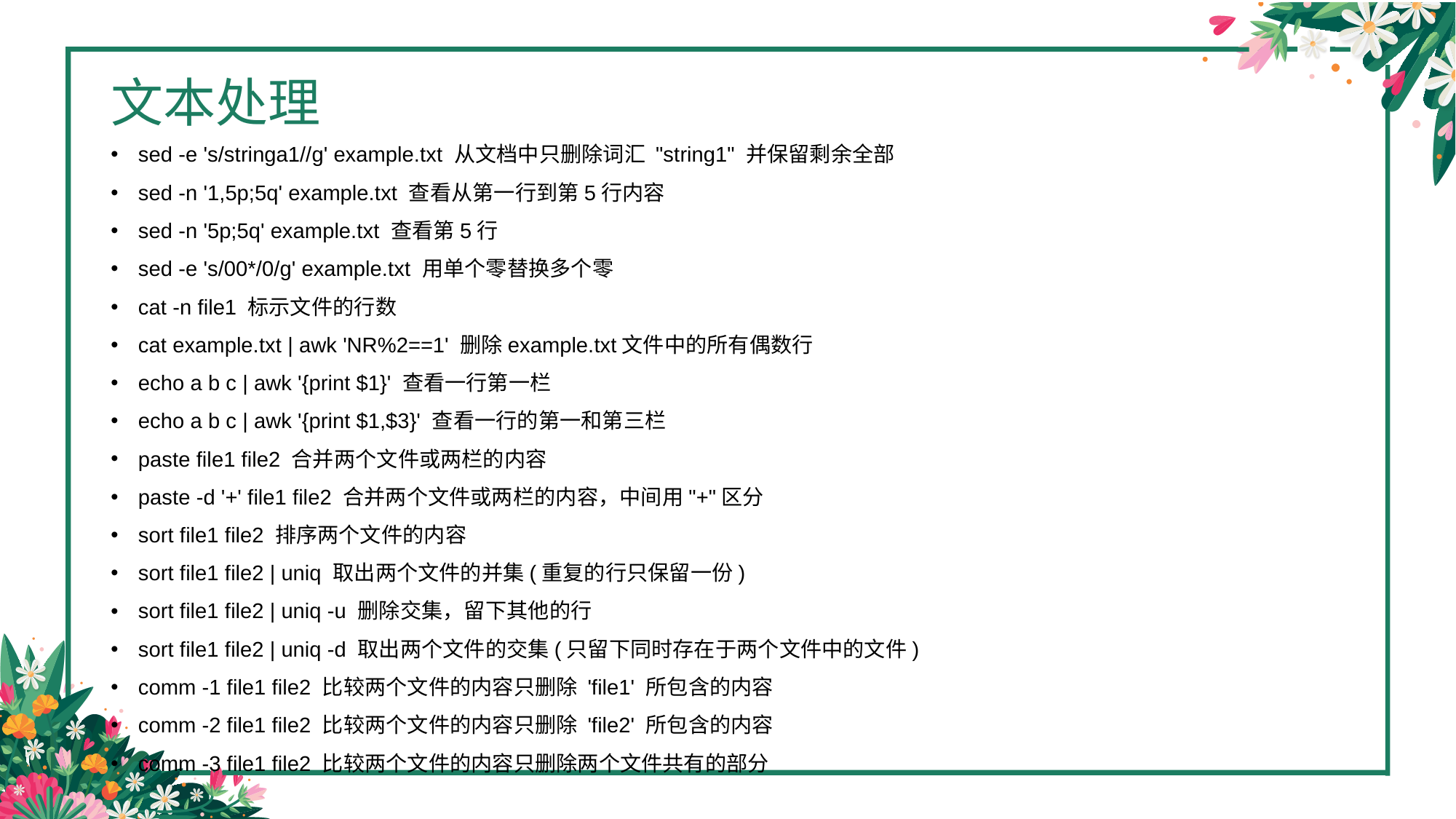

# 文本处理
sed -e 's/stringa1//g' example.txt 从文档中只删除词汇 "string1" 并保留剩余全部
sed -n '1,5p;5q' example.txt 查看从第一行到第5行内容
sed -n '5p;5q' example.txt 查看第5行
sed -e 's/00*/0/g' example.txt 用单个零替换多个零
cat -n file1 标示文件的行数
cat example.txt | awk 'NR%2==1' 删除example.txt文件中的所有偶数行
echo a b c | awk '{print $1}' 查看一行第一栏
echo a b c | awk '{print $1,$3}' 查看一行的第一和第三栏
paste file1 file2 合并两个文件或两栏的内容
paste -d '+' file1 file2 合并两个文件或两栏的内容，中间用"+"区分
sort file1 file2 排序两个文件的内容
sort file1 file2 | uniq 取出两个文件的并集(重复的行只保留一份)
sort file1 file2 | uniq -u 删除交集，留下其他的行
sort file1 file2 | uniq -d 取出两个文件的交集(只留下同时存在于两个文件中的文件)
comm -1 file1 file2 比较两个文件的内容只删除 'file1' 所包含的内容
comm -2 file1 file2 比较两个文件的内容只删除 'file2' 所包含的内容
comm -3 file1 file2 比较两个文件的内容只删除两个文件共有的部分